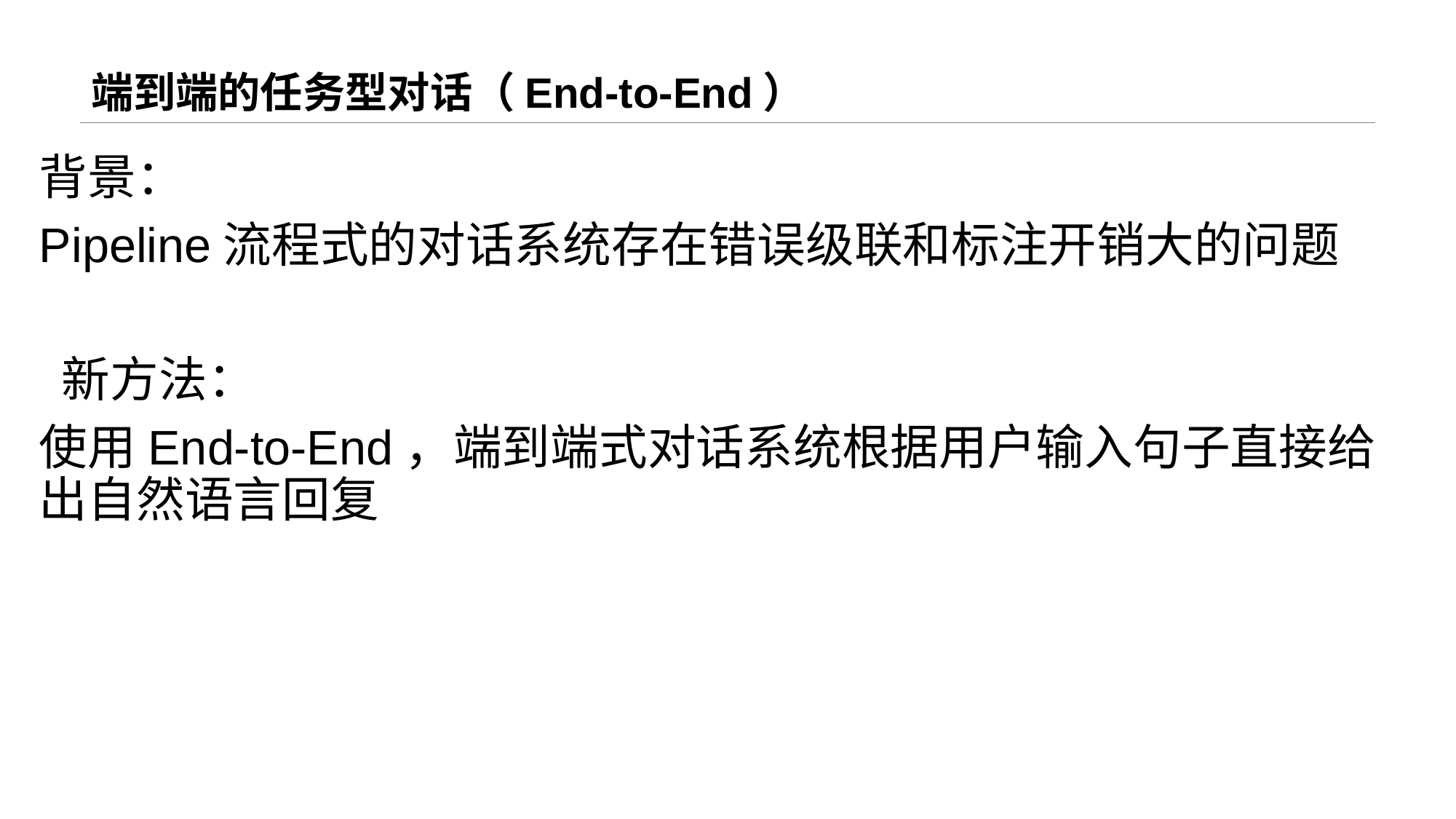

# 端到端的任务型对话（End-to-End）
背景：
Pipeline流程式的对话系统存在错误级联和标注开销大的问题

 新方法：
使用End-to-End，端到端式对话系统根据用户输入句子直接给出自然语言回复
4